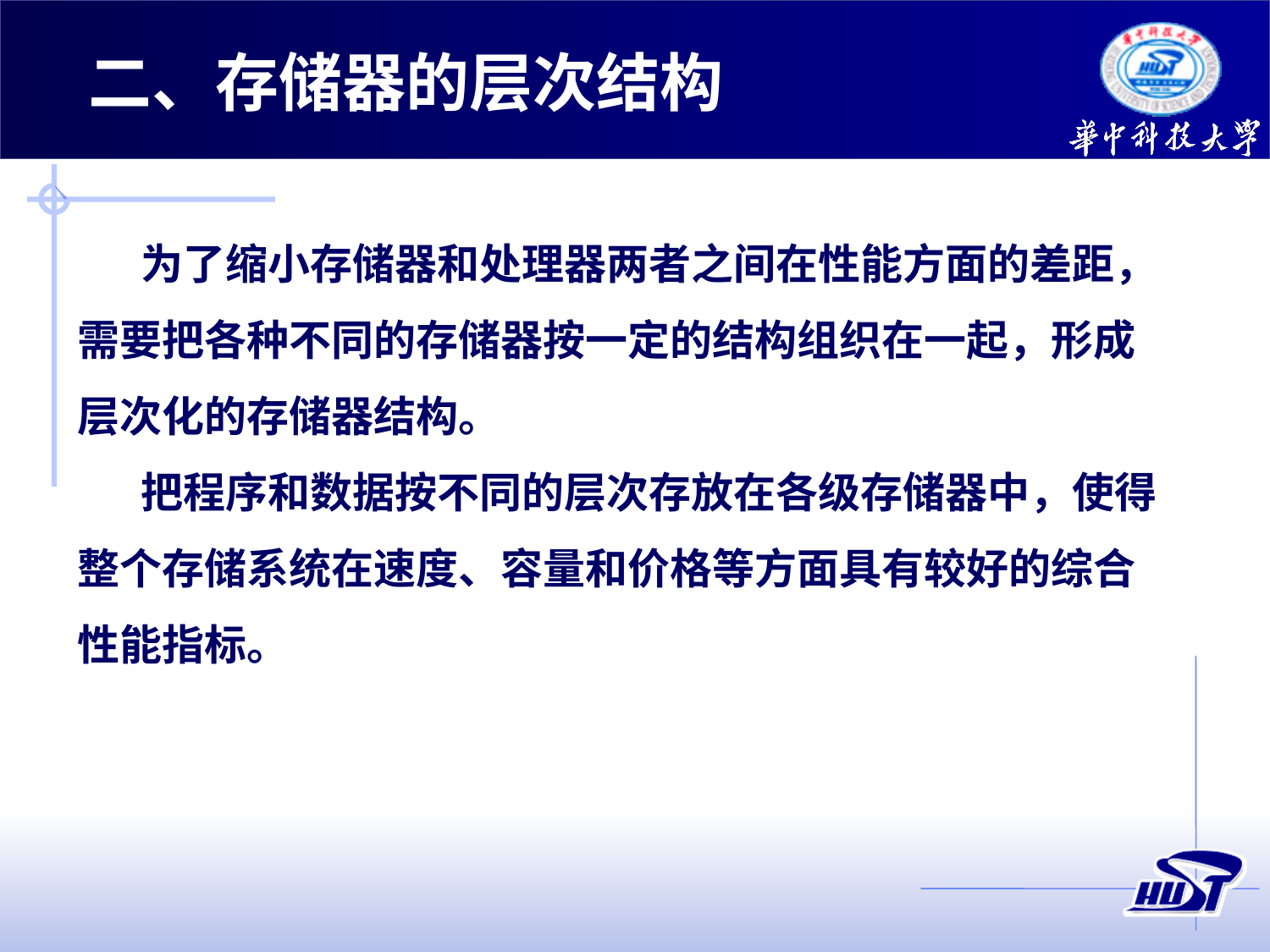

二、存储器的层次结构
为了缩小存储器和处理器两者之间在性能方面的差距，需要把各种不同的存储器按一定的结构组织在一起，形成层次化的存储器结构。
把程序和数据按不同的层次存放在各级存储器中，使得整个存储系统在速度、容量和价格等方面具有较好的综合性能指标。